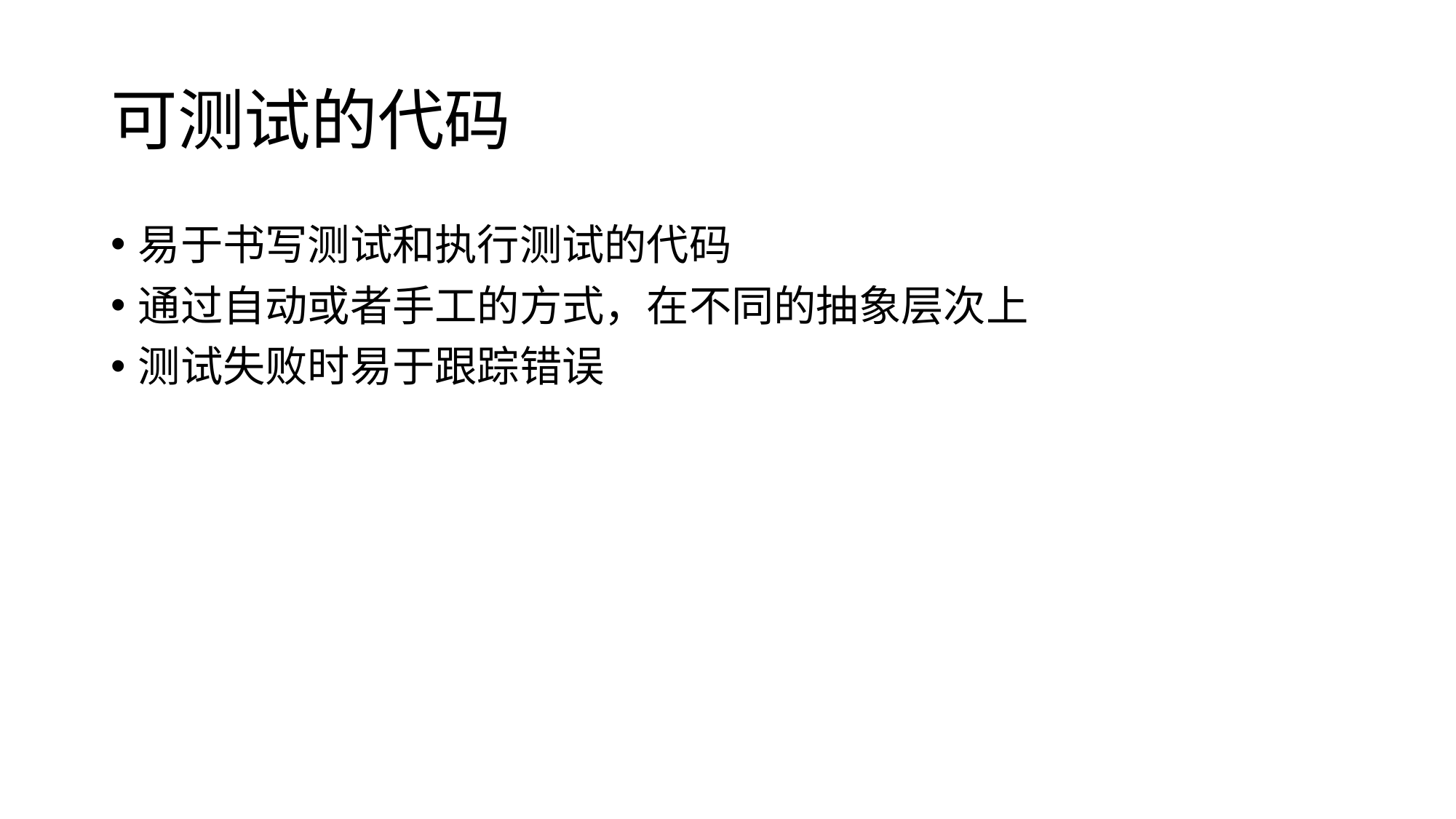

# 可测试的代码
易于书写测试和执行测试的代码
通过自动或者手工的方式，在不同的抽象层次上
测试失败时易于跟踪错误